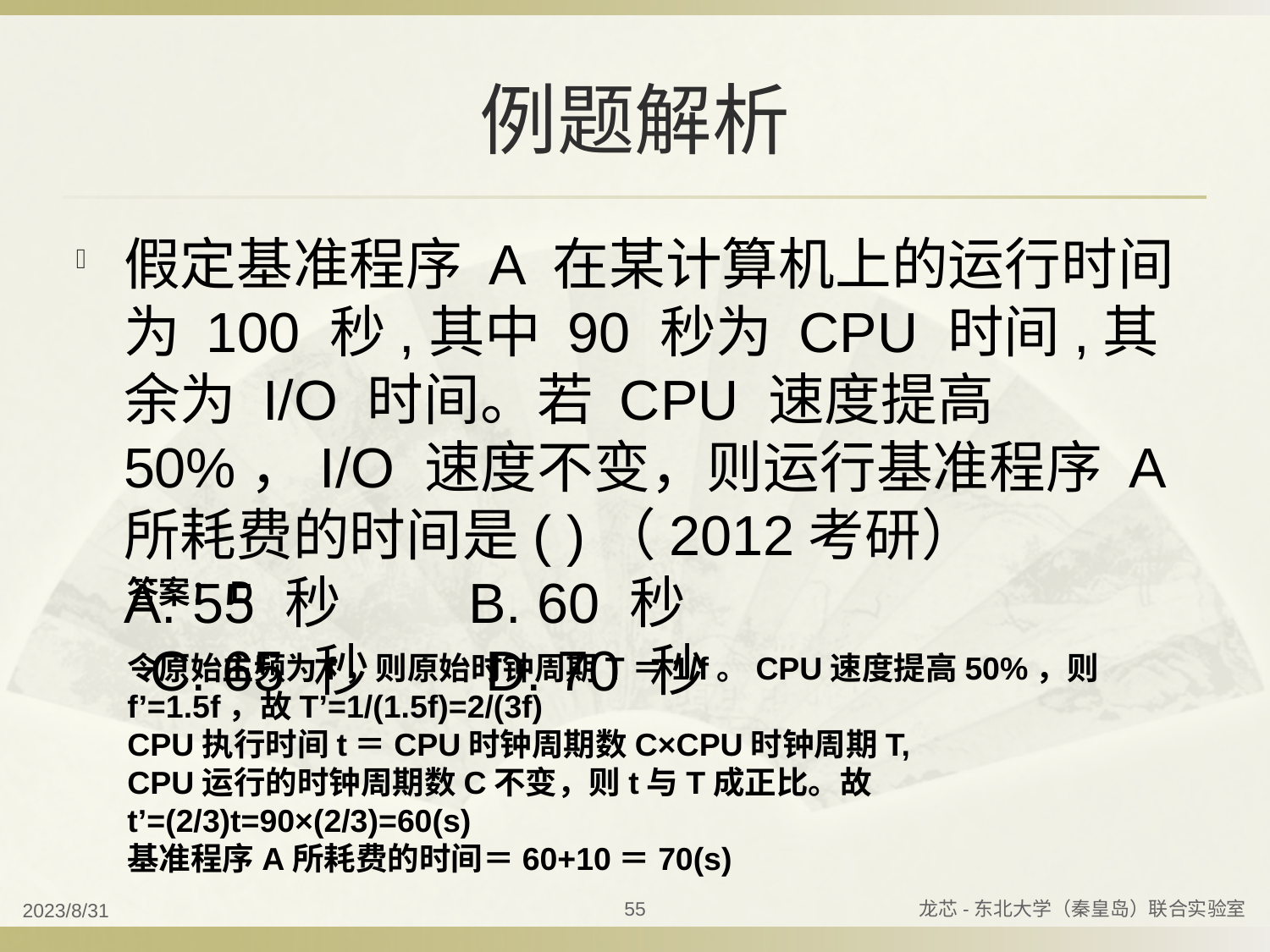

# 例题解析
假定基准程序 A 在某计算机上的运行时间为 100 秒,其中 90 秒为 CPU 时间,其余为 I/O 时间。若 CPU 速度提高 50%，I/O 速度不变，则运行基准程序 A 所耗费的时间是( )（2012考研）
A. 55 秒         B. 60 秒    
 C. 65 秒        D. 70 秒
答案：D
令原始主频为f，则原始时钟周期T＝1/f。CPU速度提高50%，则f’=1.5f，故T’=1/(1.5f)=2/(3f)
CPU执行时间t＝CPU时钟周期数C×CPU时钟周期T,
CPU运行的时钟周期数C不变，则t与T成正比。故t’=(2/3)t=90×(2/3)=60(s)
基准程序A所耗费的时间＝60+10＝70(s)
2023/8/31
55
龙芯-东北大学（秦皇岛）联合实验室